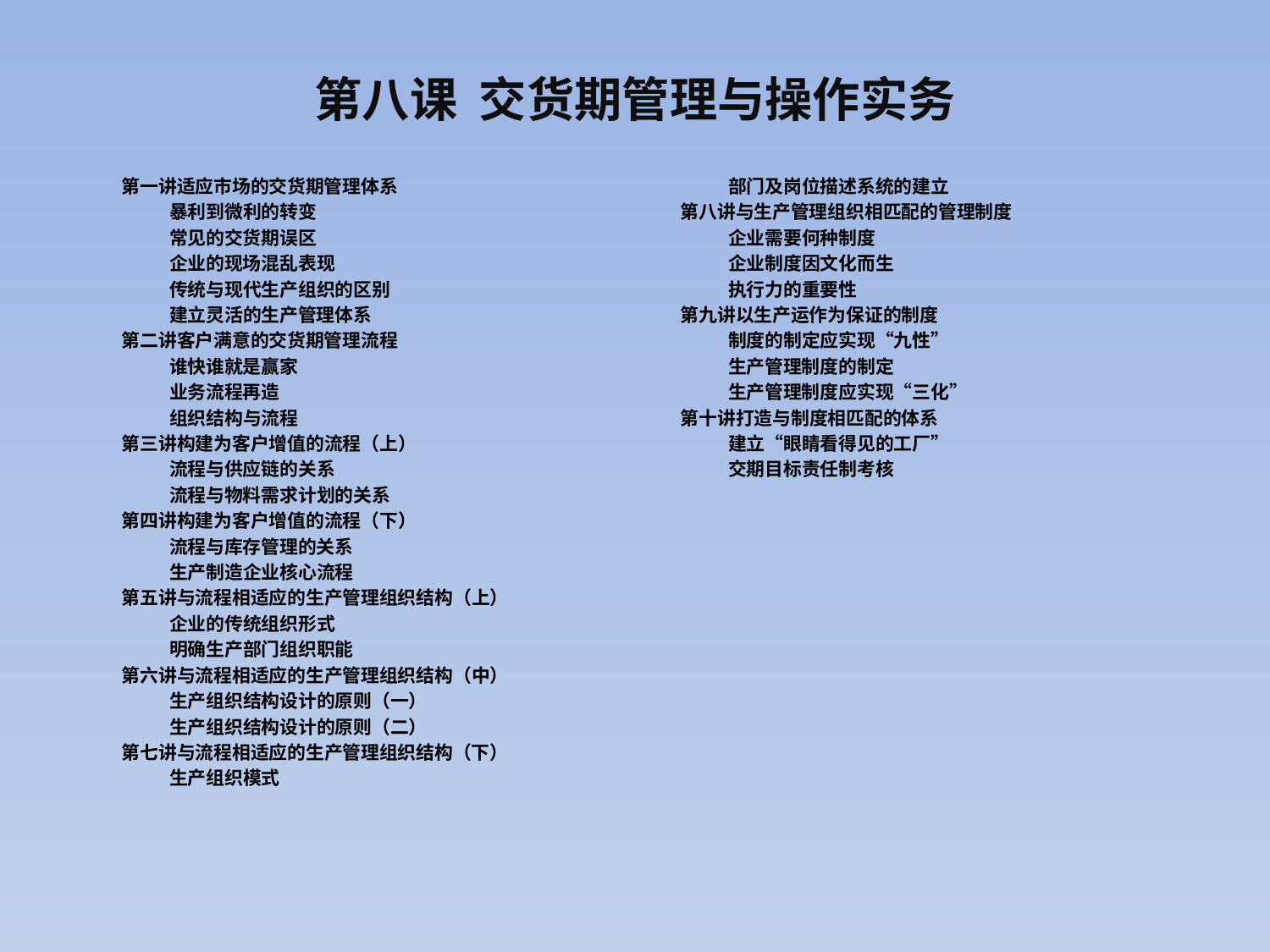

# 第八课  交货期管理与操作实务
第一讲适应市场的交货期管理体系
	暴利到微利的转变
	常见的交货期误区
	企业的现场混乱表现
	传统与现代生产组织的区别
	建立灵活的生产管理体系
第二讲客户满意的交货期管理流程
	谁快谁就是赢家
	业务流程再造
	组织结构与流程
第三讲构建为客户增值的流程（上）
	流程与供应链的关系
	流程与物料需求计划的关系
第四讲构建为客户增值的流程（下）
	流程与库存管理的关系
	生产制造企业核心流程
第五讲与流程相适应的生产管理组织结构（上）
	企业的传统组织形式
	明确生产部门组织职能
第六讲与流程相适应的生产管理组织结构（中）
	生产组织结构设计的原则（一）
	生产组织结构设计的原则（二）
第七讲与流程相适应的生产管理组织结构（下）
	生产组织模式
	部门及岗位描述系统的建立
第八讲与生产管理组织相匹配的管理制度
	企业需要何种制度
	企业制度因文化而生
	执行力的重要性
第九讲以生产运作为保证的制度
	制度的制定应实现“九性”
	生产管理制度的制定
	生产管理制度应实现“三化”
第十讲打造与制度相匹配的体系
	建立“眼睛看得见的工厂”
	交期目标责任制考核